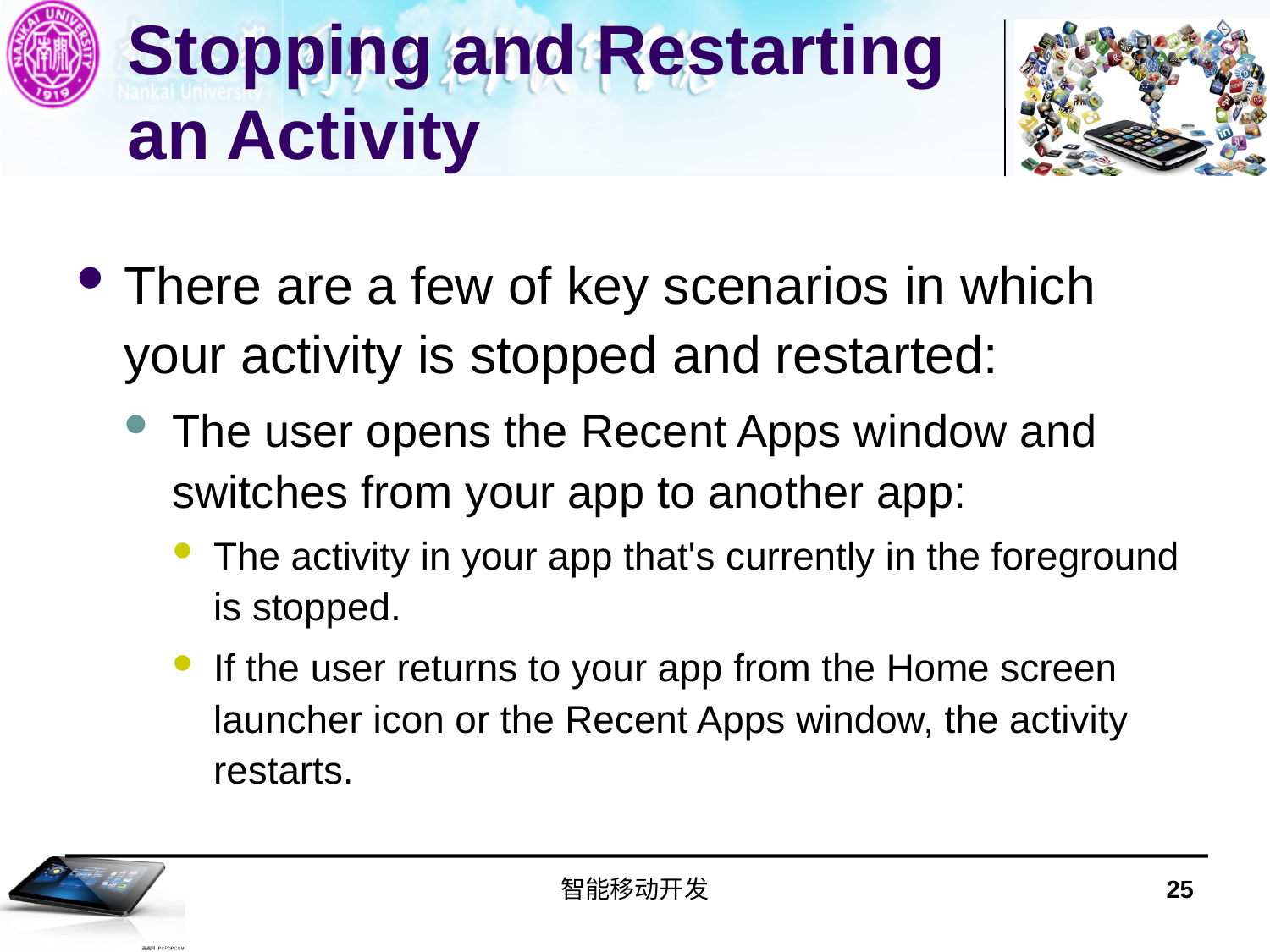

# Stopping and Restarting an Activity
There are a few of key scenarios in which your activity is stopped and restarted:
The user opens the Recent Apps window and switches from your app to another app:
The activity in your app that's currently in the foreground is stopped.
If the user returns to your app from the Home screen launcher icon or the Recent Apps window, the activity restarts.
智能移动开发
25